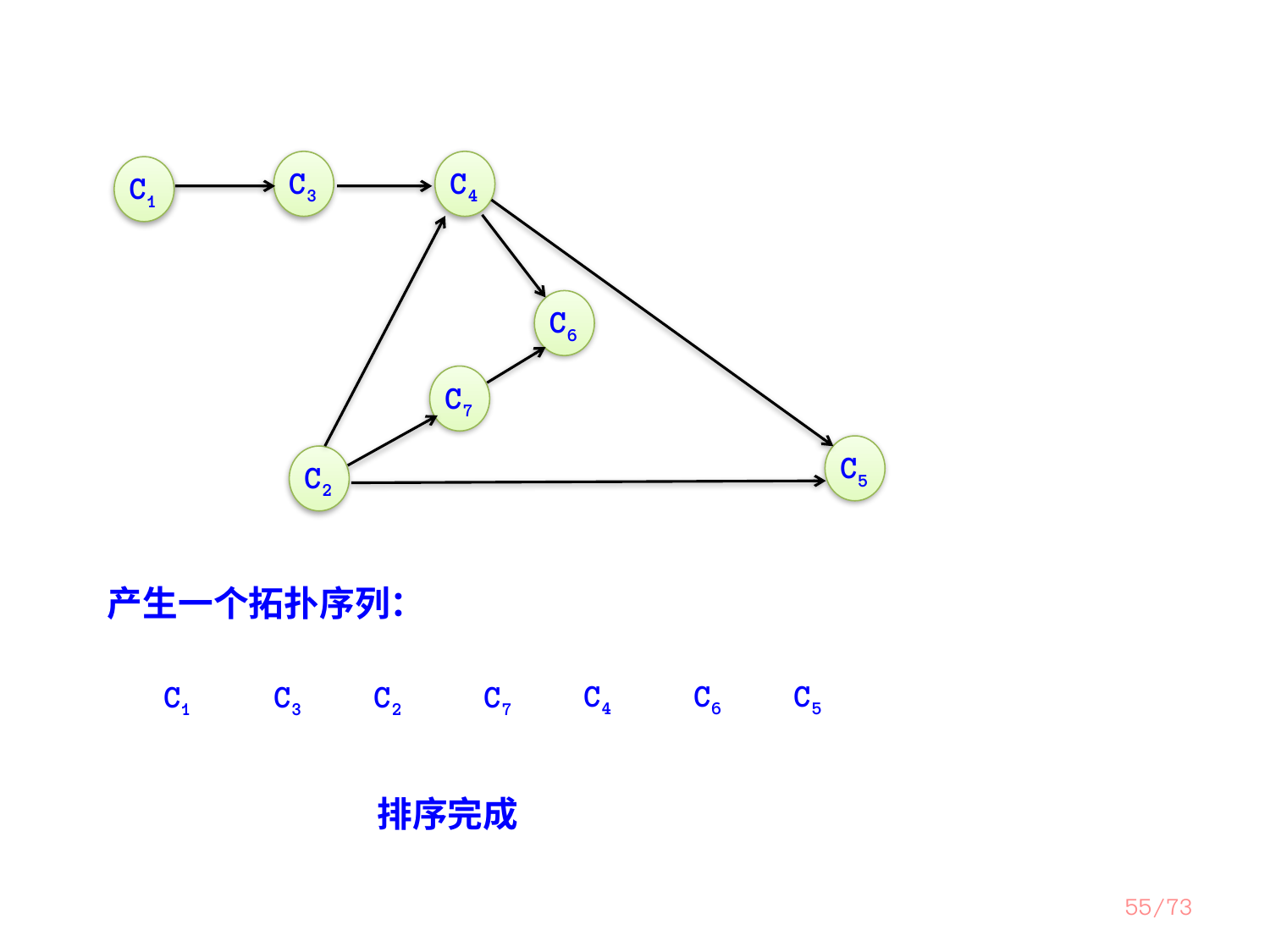

C3
C4
C1

C6

C7

C5
C2

产生一个拓扑序列：
C4
C6
C5
C1
C3
C2
C7
排序完成
55/73